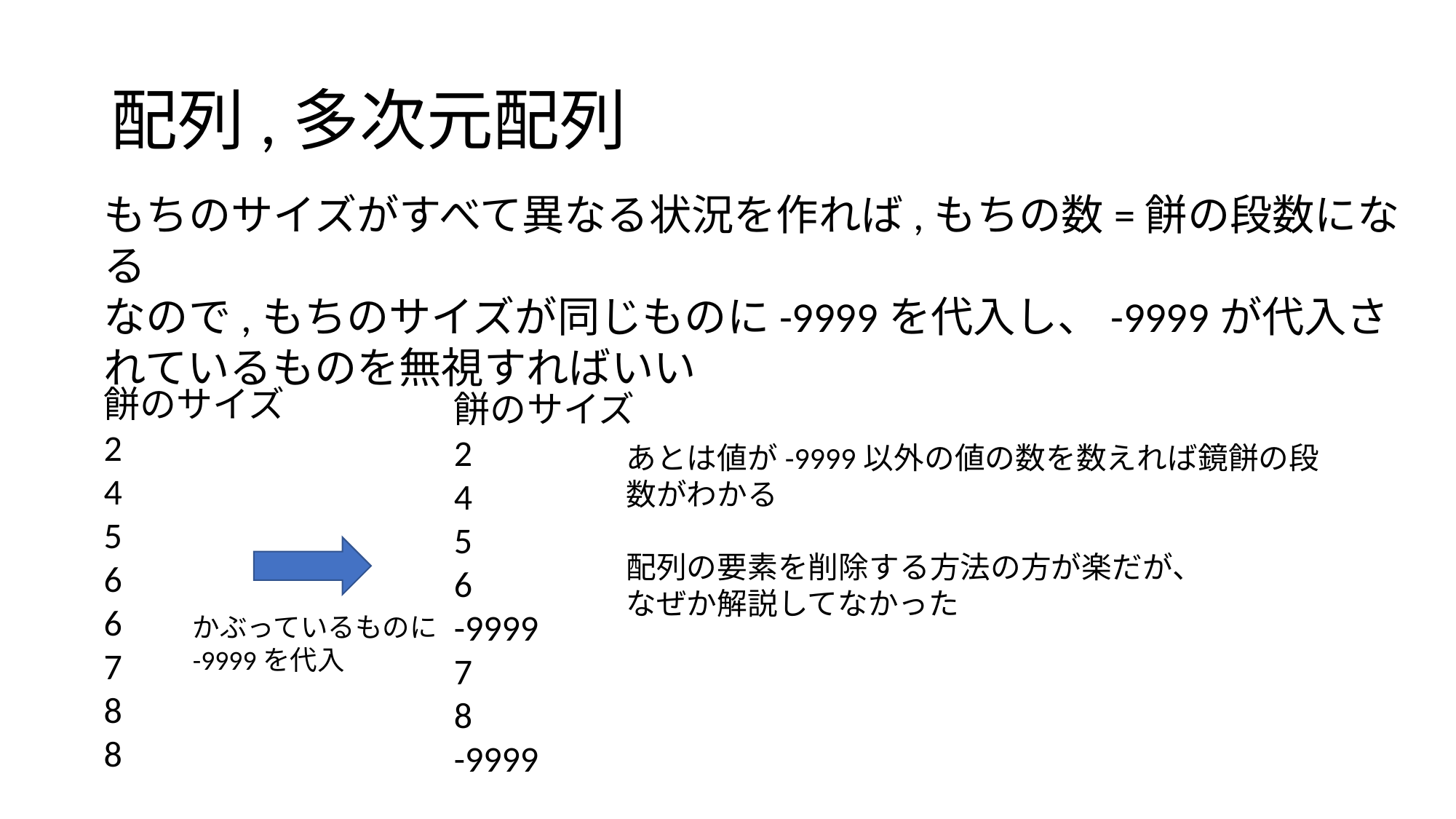

# 配列,多次元配列
もちのサイズがすべて異なる状況を作れば,もちの数=餅の段数になる
なので,もちのサイズが同じものに-9999を代入し、-9999が代入されているものを無視すればいい
餅のサイズ
2
4
5
6
6
7
8
8
餅のサイズ
2
4
5
6
-9999
7
8
-9999
あとは値が-9999以外の値の数を数えれば鏡餅の段数がわかる

配列の要素を削除する方法の方が楽だが、
なぜか解説してなかった

かぶっているものに
-9999を代入